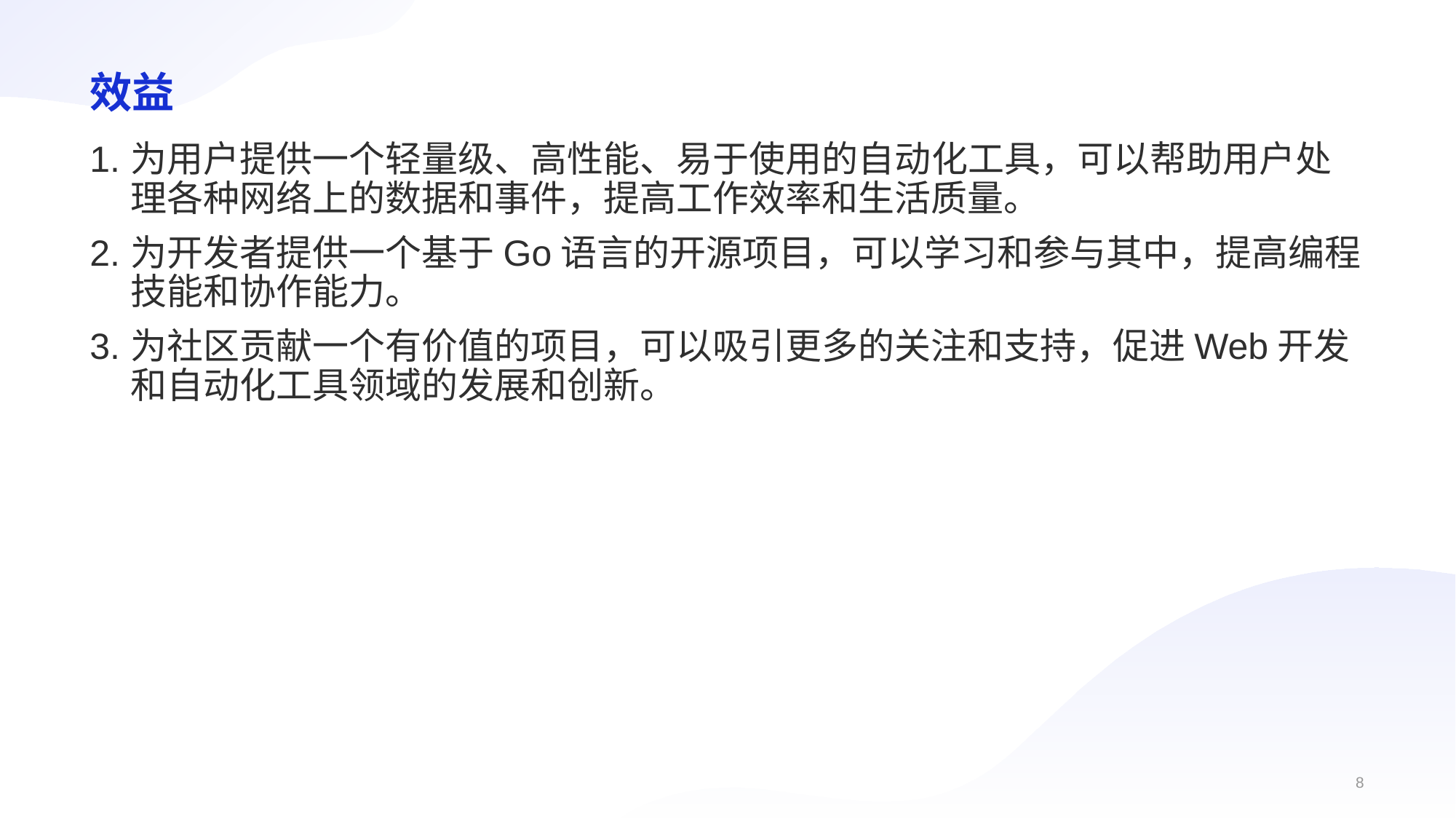

# 效益
为用户提供一个轻量级、高性能、易于使用的自动化工具，可以帮助用户处理各种网络上的数据和事件，提高工作效率和生活质量。
为开发者提供一个基于Go语言的开源项目，可以学习和参与其中，提高编程技能和协作能力。
为社区贡献一个有价值的项目，可以吸引更多的关注和支持，促进Web开发和自动化工具领域的发展和创新。

8